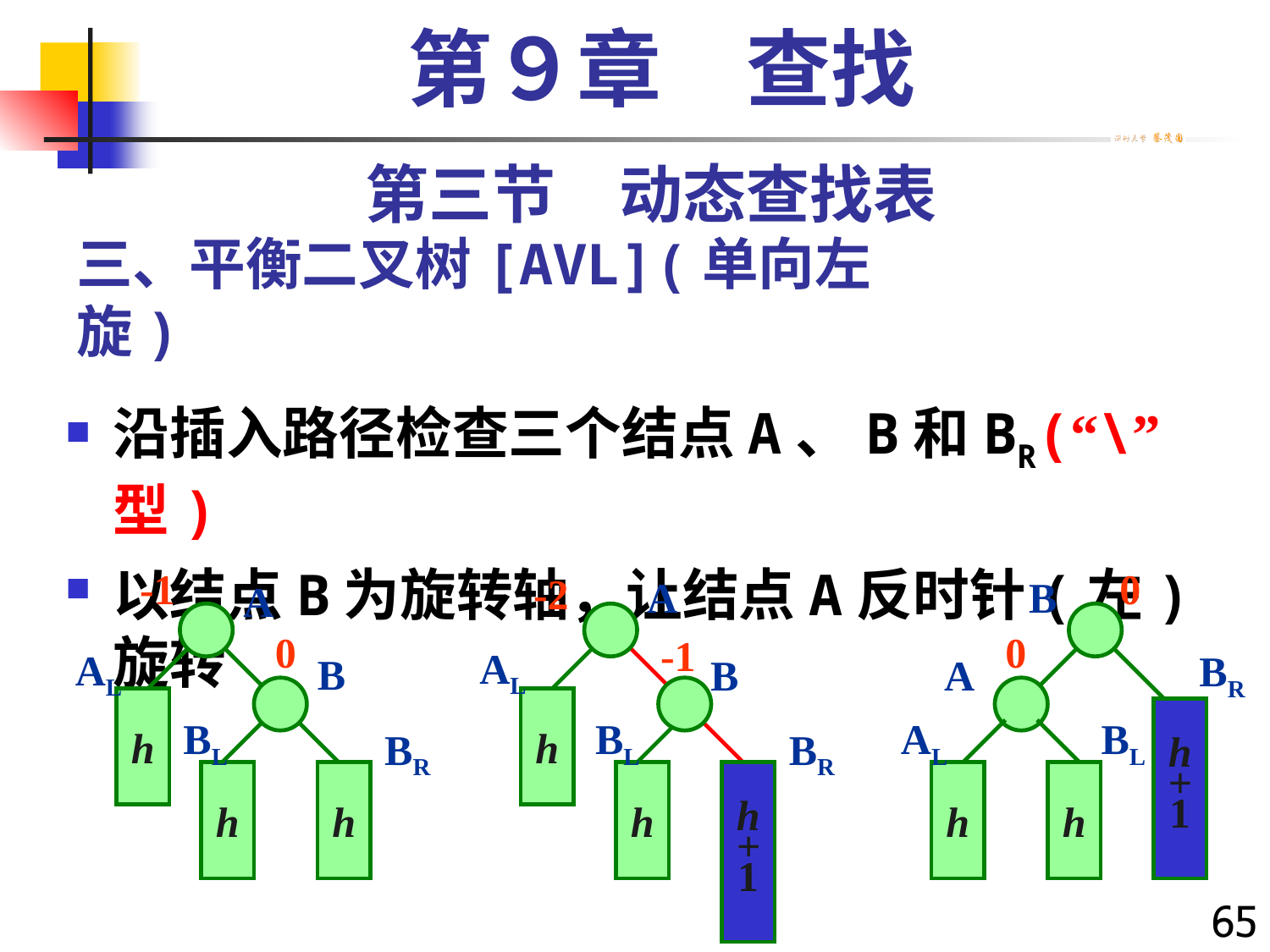

第９章　查找
第三节　动态查找表
# 三、平衡二叉树[AVL](单向左旋)
沿插入路径检查三个结点A、B和BR(“\”型)
以结点B为旋转轴，让结点A反时针(左)旋转
-1
0
-2
A
B
A

0
0
-1

AL

AL
BR
B
B
A

h
h
h
+
1
BL
BL
AL
BL

BR
BR

h
h
h
h
+
1
h
h
65